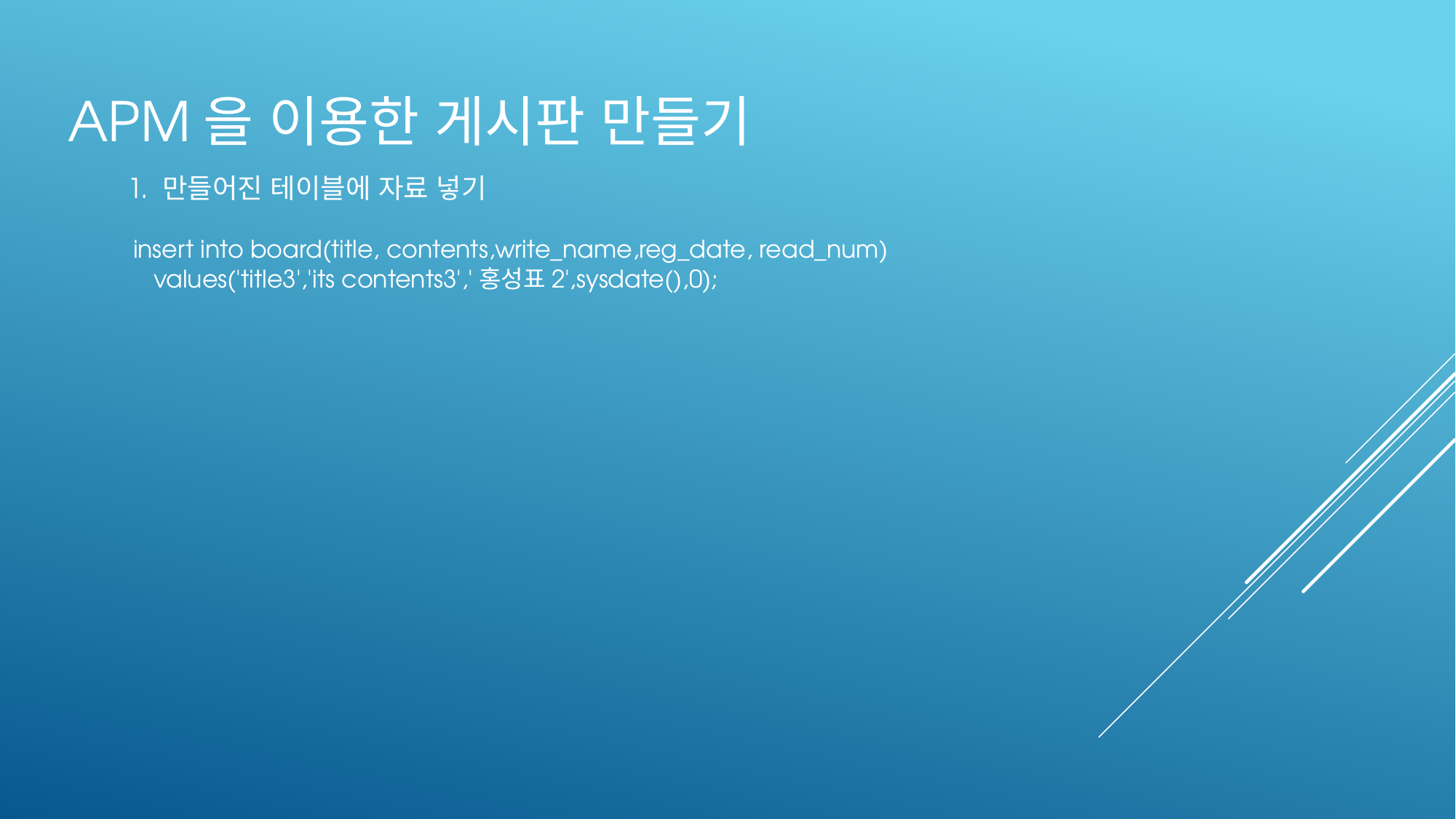

APM을 이용한 게시판 만들기
1. 만들어진 테이블에 자료 넣기
insert into board(title, contents,write_name,reg_date, read_num)
   values('title3','its contents3','홍성표2',sysdate(),0);